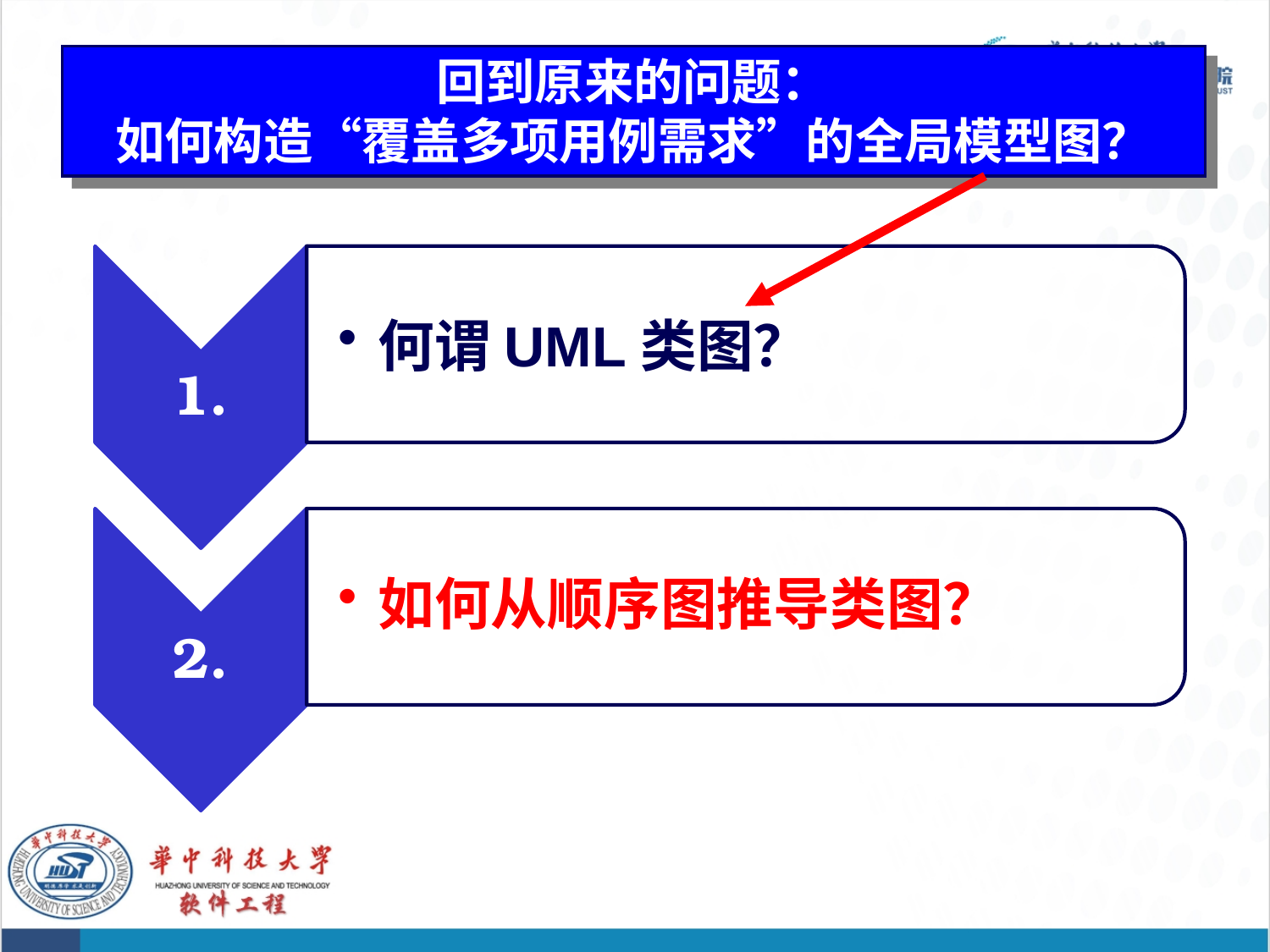

# 回到原来的问题： 如何构造“覆盖多项用例需求”的全局模型图？
1.
何谓UML类图？
2.
如何从顺序图推导类图？